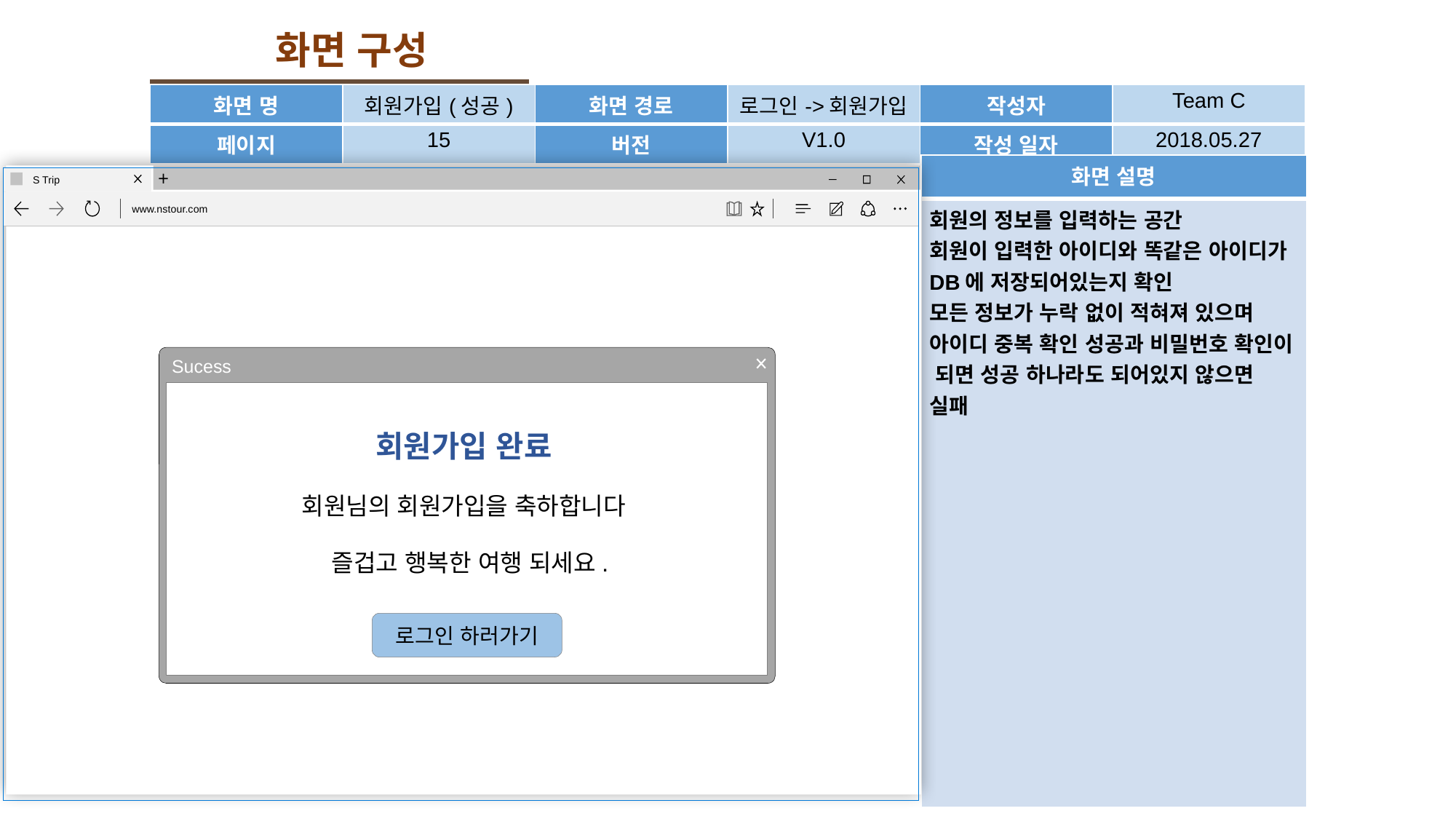

화면 구성
| 화면 명 | 회원가입(성공) | 화면 경로 | 로그인->회원가입 | 작성자 | Team C |
| --- | --- | --- | --- | --- | --- |
| 페이지 | 15 | 버전 | V1.0 | 작성 일자 | 2018.05.27 |
| 화면 설명 |
| --- |
| 회원의 정보를 입력하는 공간 회원이 입력한 아이디와 똑같은 아이디가 DB에 저장되어있는지 확인 모든 정보가 누락 없이 적혀져 있으며 아이디 중복 확인 성공과 비밀번호 확인이 되면 성공 하나라도 되어있지 않으면 실패 |

S Trip

www.nstour.com

Sucess
회원가입 완료

회원님의 회원가입을 축하합니다

 즐겁고 행복한 여행 되세요.

로그인 하러가기